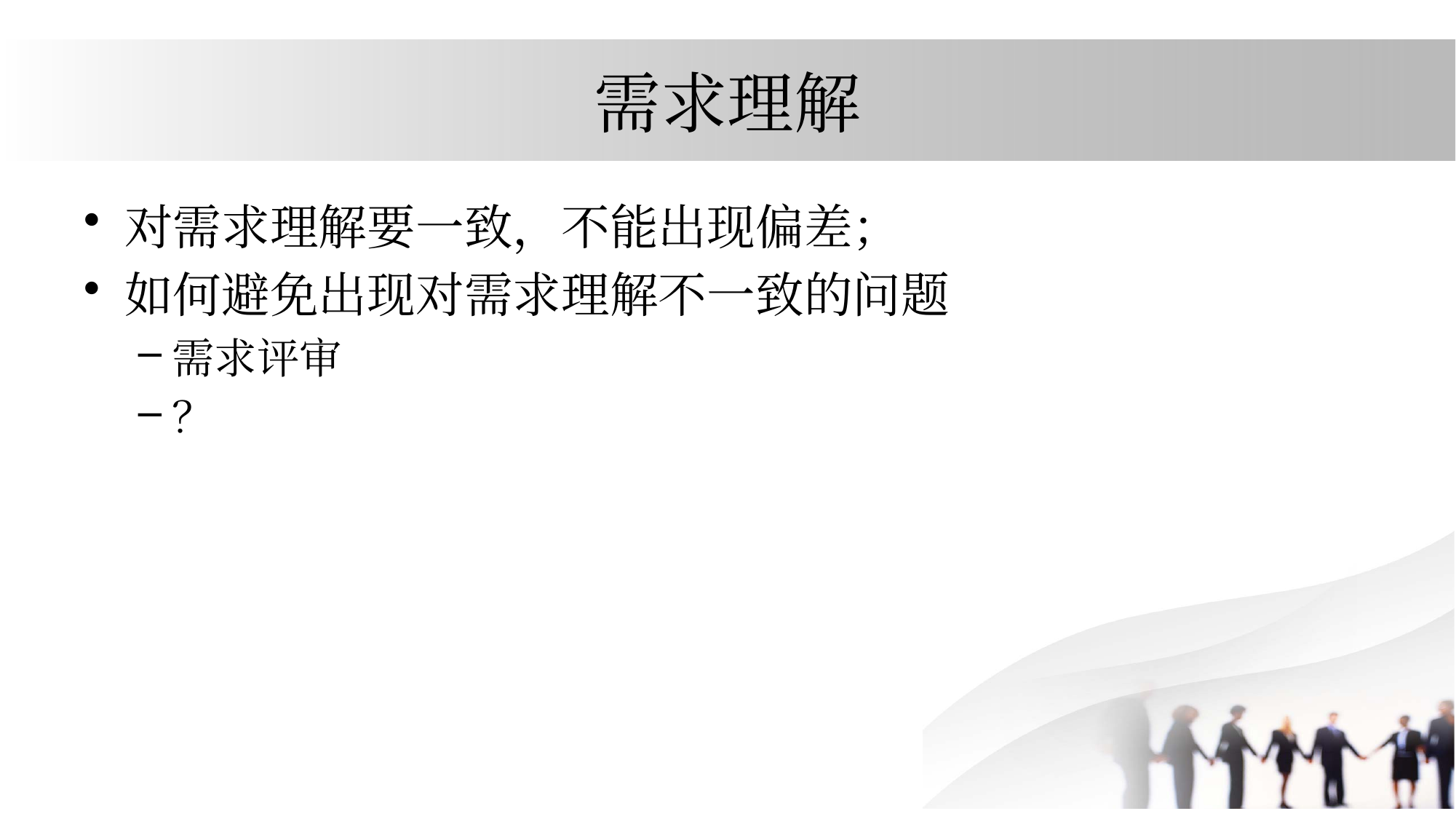

# 需求理解
对需求理解要一致，不能出现偏差；
如何避免出现对需求理解不一致的问题
需求评审
？